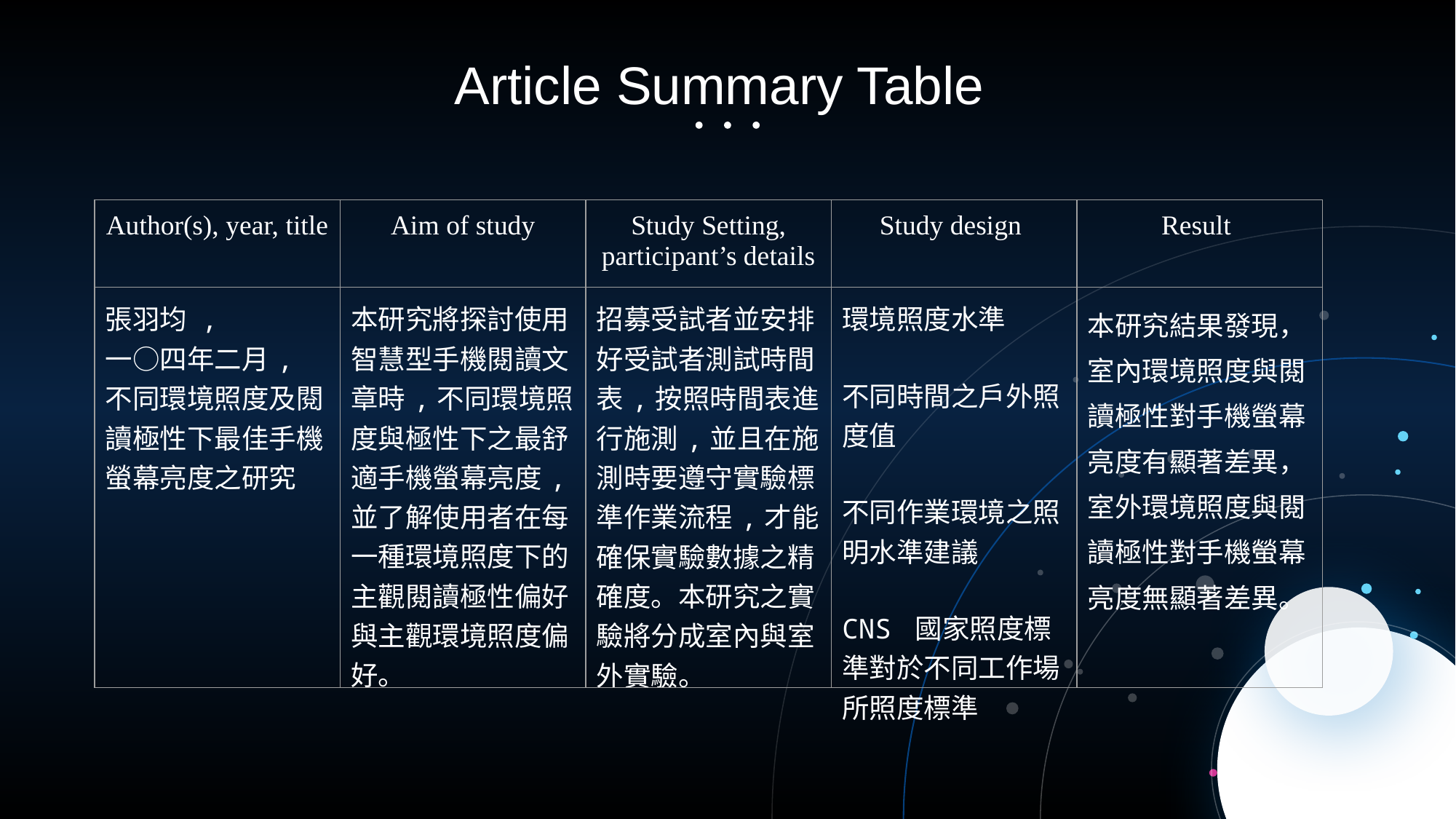

Article Summary Table

| Author(s), year, title | Aim of study | Study Setting, participant’s details | Study design | Result |
| --- | --- | --- | --- | --- |
| 張羽均 , 一○四年二月, 不同環境照度及閱讀極性下最佳手機螢幕亮度之研究 | 本研究將探討使用智慧型手機閱讀文章時,不同環境照度與極性下之最舒適手機螢幕亮度,並了解使用者在每一種環境照度下的主觀閱讀極性偏好與主觀環境照度偏好。 | 招募受試者並安排好受試者測試時間表,按照時間表進行施測,並且在施測時要遵守實驗標準作業流程,才能確保實驗數據之精確度。本研究之實驗將分成室內與室外實驗。 | 環境照度水準 不同時間之戶外照度值 不同作業環境之照明水準建議 CNS 國家照度標準對於不同工作場所照度標準 | 本研究結果發現，室內環境照度與閱讀極性對手機螢幕亮度有顯著差異，室外環境照度與閱讀極性對手機螢幕亮度無顯著差異。 |